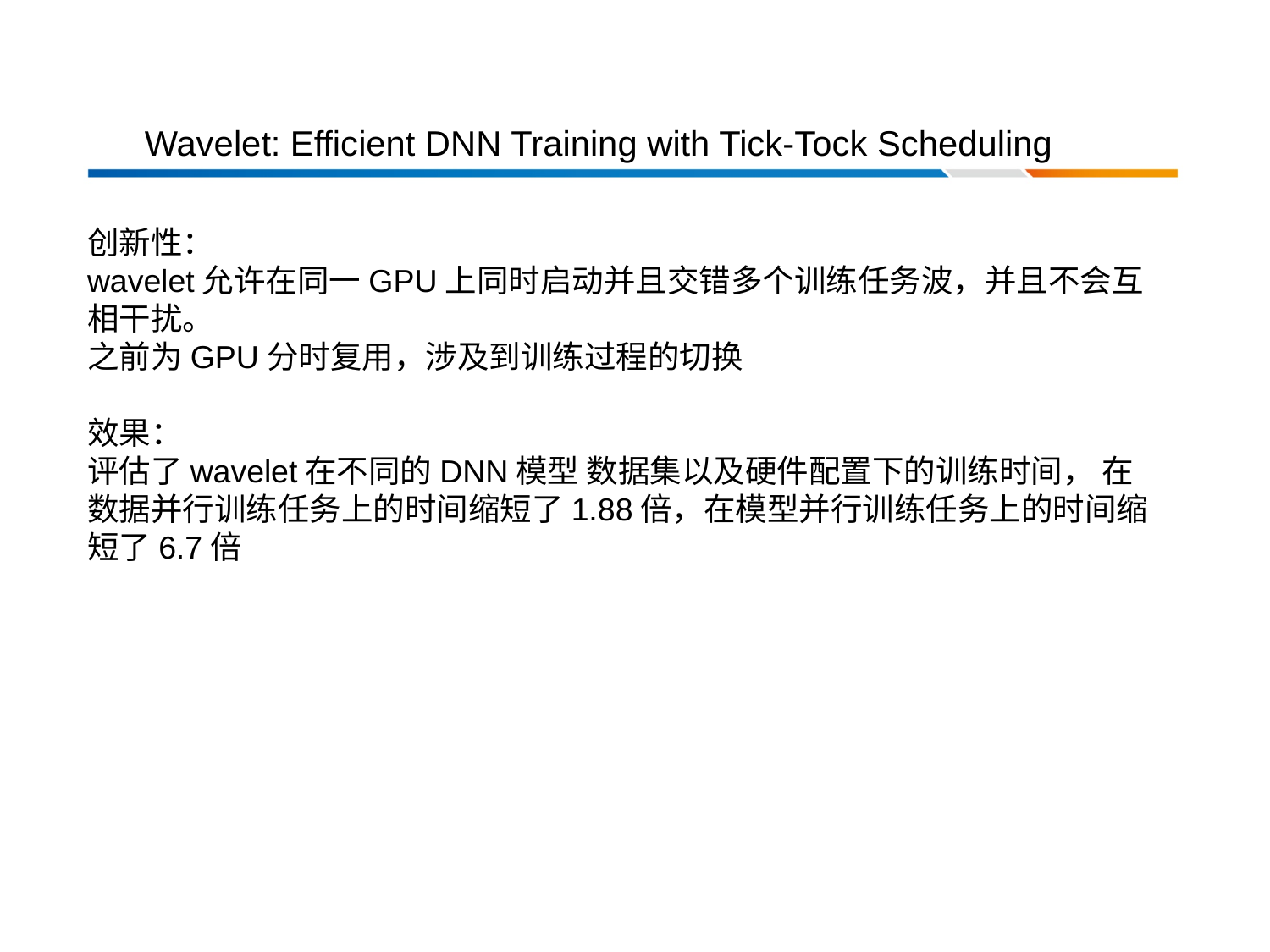

# Wavelet: Efficient DNN Training with Tick-Tock Scheduling
创新性：
wavelet允许在同一GPU上同时启动并且交错多个训练任务波，并且不会互相干扰。
之前为GPU分时复用，涉及到训练过程的切换

效果：
评估了wavelet在不同的DNN模型 数据集以及硬件配置下的训练时间， 在数据并行训练任务上的时间缩短了1.88倍，在模型并行训练任务上的时间缩短了6.7倍